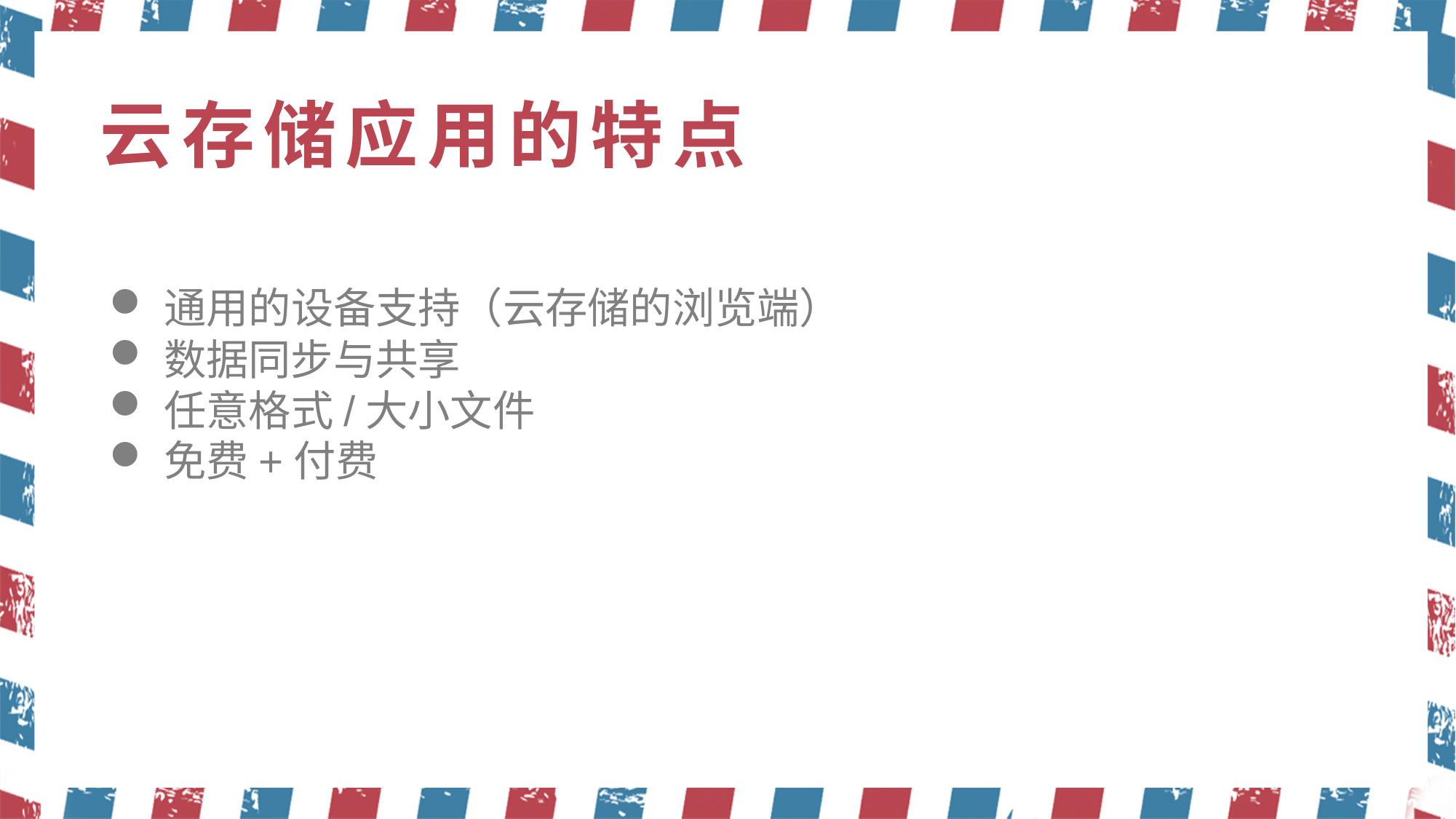

云存储应用的特点
通用的设备支持（云存储的浏览端）
数据同步与共享
任意格式/大小文件
免费+付费